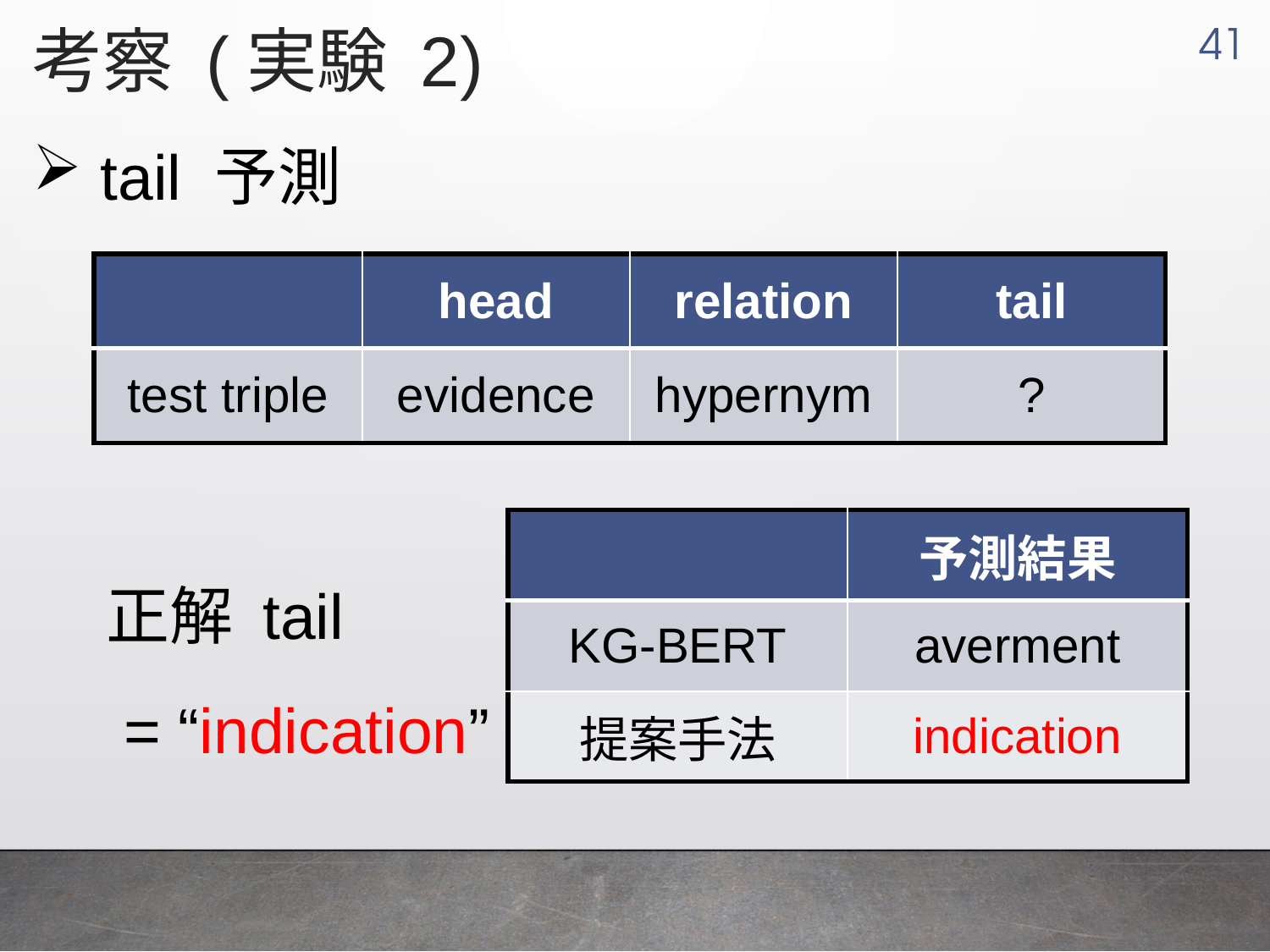

考察 (実験 2)
41
 tail 予測
|  | head | relation | tail |
| --- | --- | --- | --- |
| test triple | evidence | hypernym | ? |
|  | 予測結果 |
| --- | --- |
| KG-BERT | averment |
| 提案手法 | indication |
正解 tail
 = “indication”